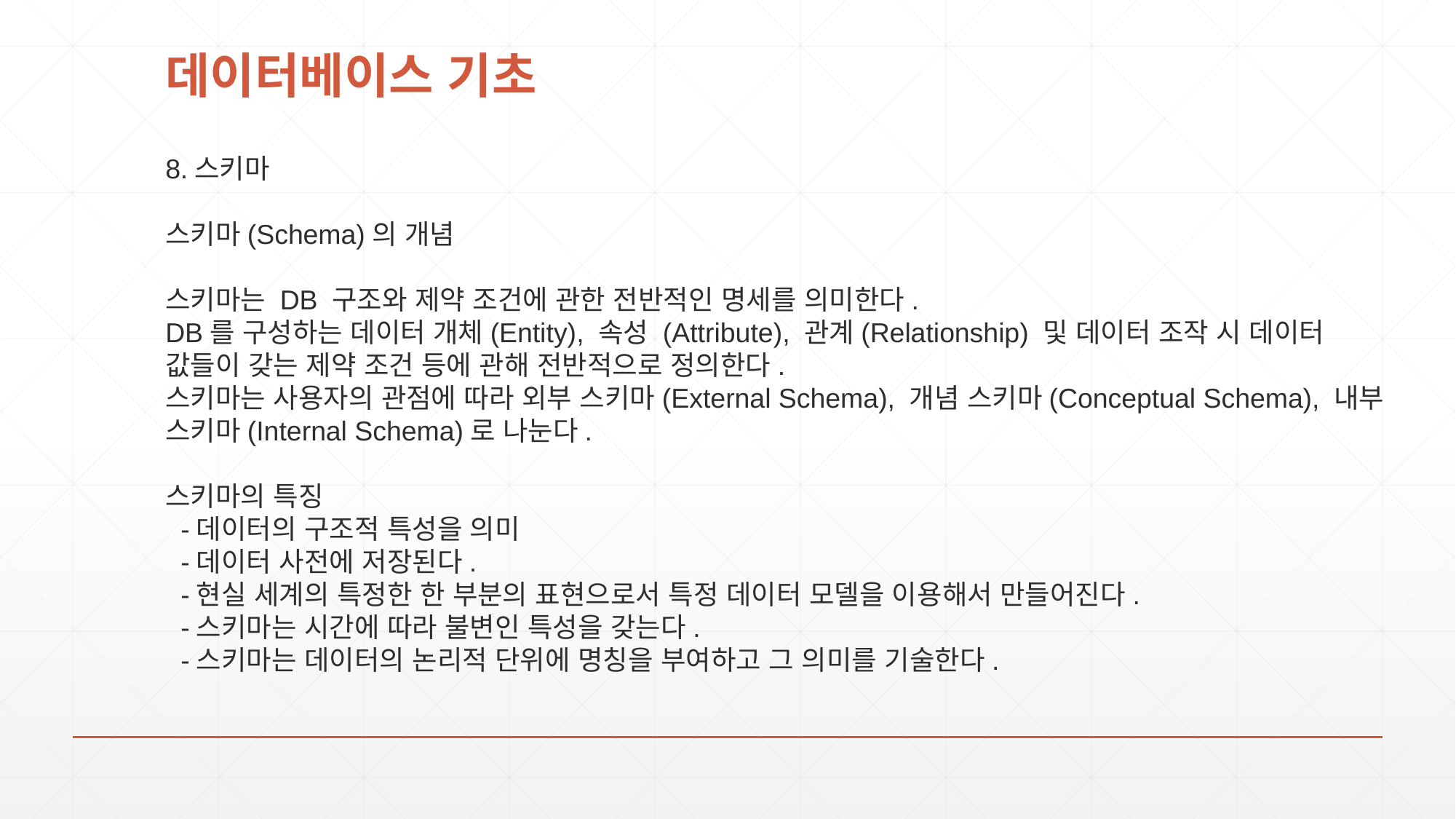

# 데이터베이스 기초
8.스키마

스키마(Schema)의 개념

스키마는 DB 구조와 제약 조건에 관한 전반적인 명세를 의미한다.
DB를 구성하는 데이터 개체(Entity), 속성 (Attribute), 관계(Relationship) 및 데이터 조작 시 데이터 값들이 갖는 제약 조건 등에 관해 전반적으로 정의한다.
스키마는 사용자의 관점에 따라 외부 스키마(External Schema), 개념 스키마(Conceptual Schema), 내부 스키마(Internal Schema)로 나눈다.
스키마의 특징
  -데이터의 구조적 특성을 의미
  -데이터 사전에 저장된다.
  -현실 세계의 특정한 한 부분의 표현으로서 특정 데이터 모델을 이용해서 만들어진다.
  -스키마는 시간에 따라 불변인 특성을 갖는다.
  -스키마는 데이터의 논리적 단위에 명칭을 부여하고 그 의미를 기술한다.